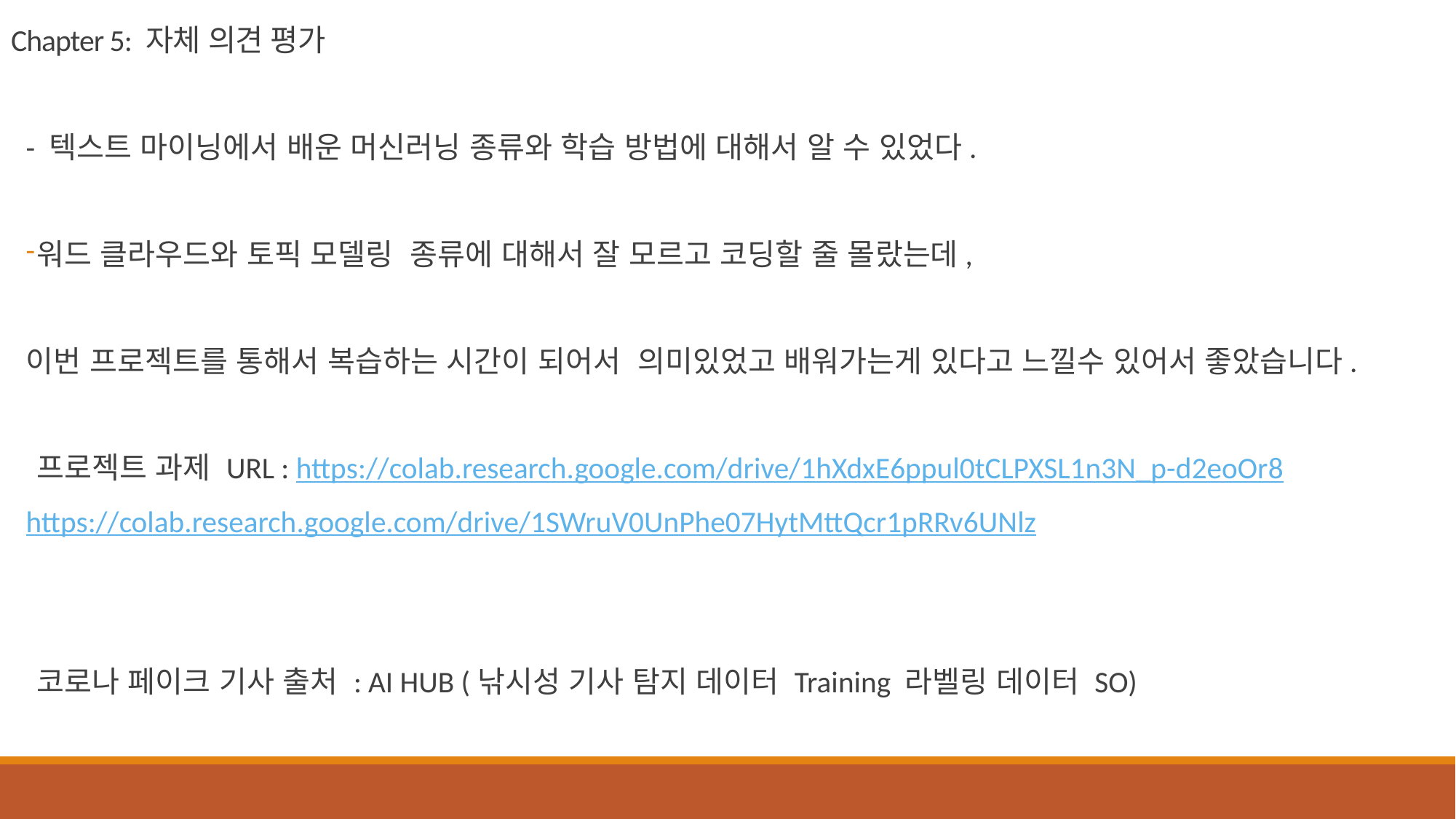

# Chapter 5: 자체 의견 평가
- 텍스트 마이닝에서 배운 머신러닝 종류와 학습 방법에 대해서 알 수 있었다.

워드 클라우드와 토픽 모델링  종류에 대해서 잘 모르고 코딩할 줄 몰랐는데,

이번 프로젝트를 통해서 복습하는 시간이 되어서  의미있었고 배워가는게 있다고 느낄수 있어서 좋았습니다.

프로젝트 과제 URL : https://colab.research.google.com/drive/1hXdxE6ppul0tCLPXSL1n3N_p-d2eoOr8
https://colab.research.google.com/drive/1SWruV0UnPhe07HytMttQcr1pRRv6UNlz

코로나 페이크 기사 출처 : AI HUB (낚시성 기사 탐지 데이터 Training 라벨링 데이터 SO)